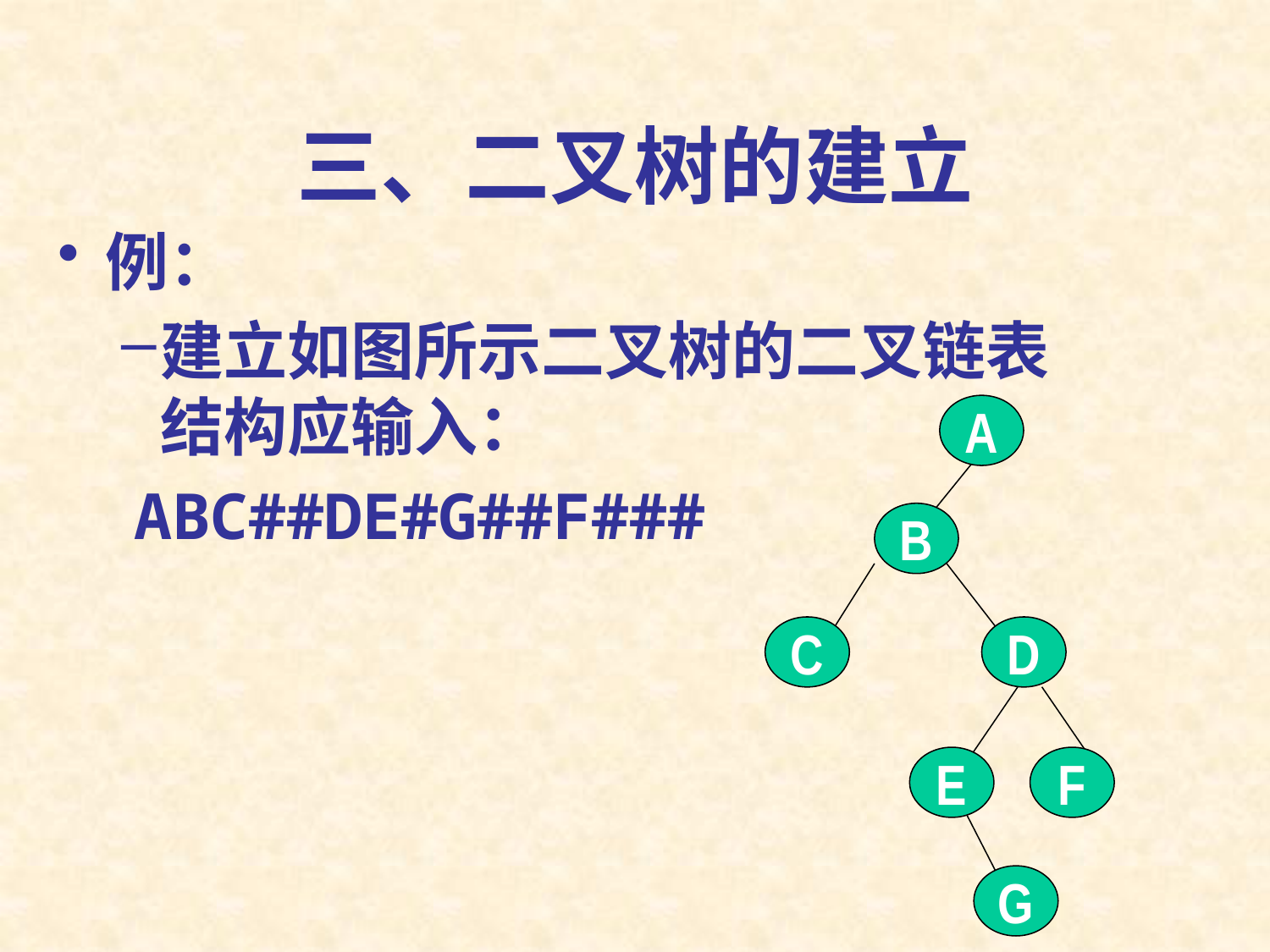

# 三、二叉树的建立
例：
建立如图所示二叉树的二叉链表结构应输入：
  ABC##DE#G##F###

A

B

C
D

E
F
G